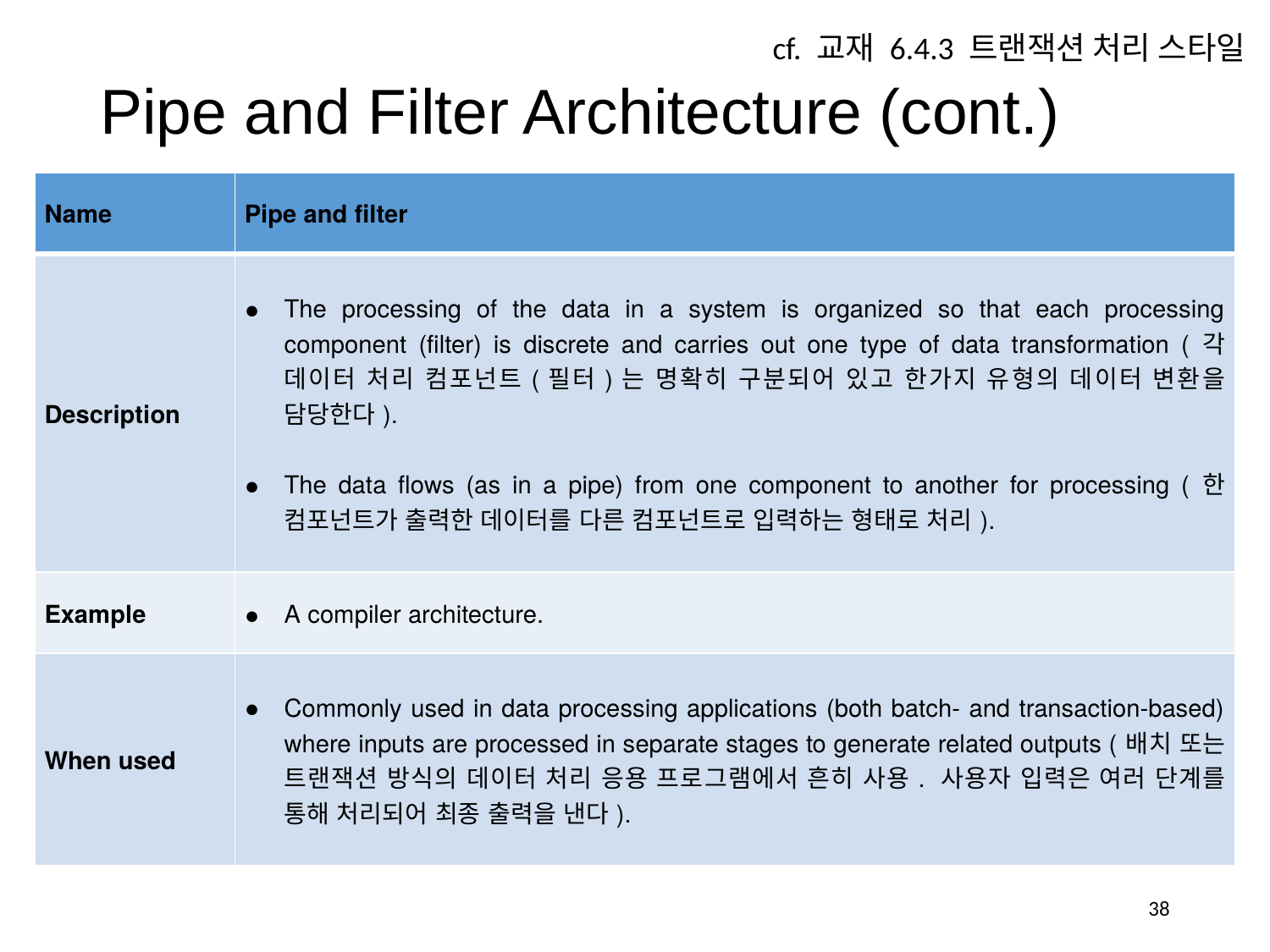

cf. 교재 6.4.3 트랜잭션 처리 스타일
# Pipe and Filter Architecture (cont.)
| Name | Pipe and filter |
| --- | --- |
| Description | The processing of the data in a system is organized so that each processing component (filter) is discrete and carries out one type of data transformation (각 데이터 처리 컴포넌트(필터)는 명확히 구분되어 있고 한가지 유형의 데이터 변환을 담당한다). The data flows (as in a pipe) from one component to another for processing (한 컴포넌트가 출력한 데이터를 다른 컴포넌트로 입력하는 형태로 처리). |
| Example | A compiler architecture. |
| When used | Commonly used in data processing applications (both batch- and transaction-based) where inputs are processed in separate stages to generate related outputs (배치 또는 트랜잭션 방식의 데이터 처리 응용 프로그램에서 흔히 사용. 사용자 입력은 여러 단계를 통해 처리되어 최종 출력을 낸다). |

38